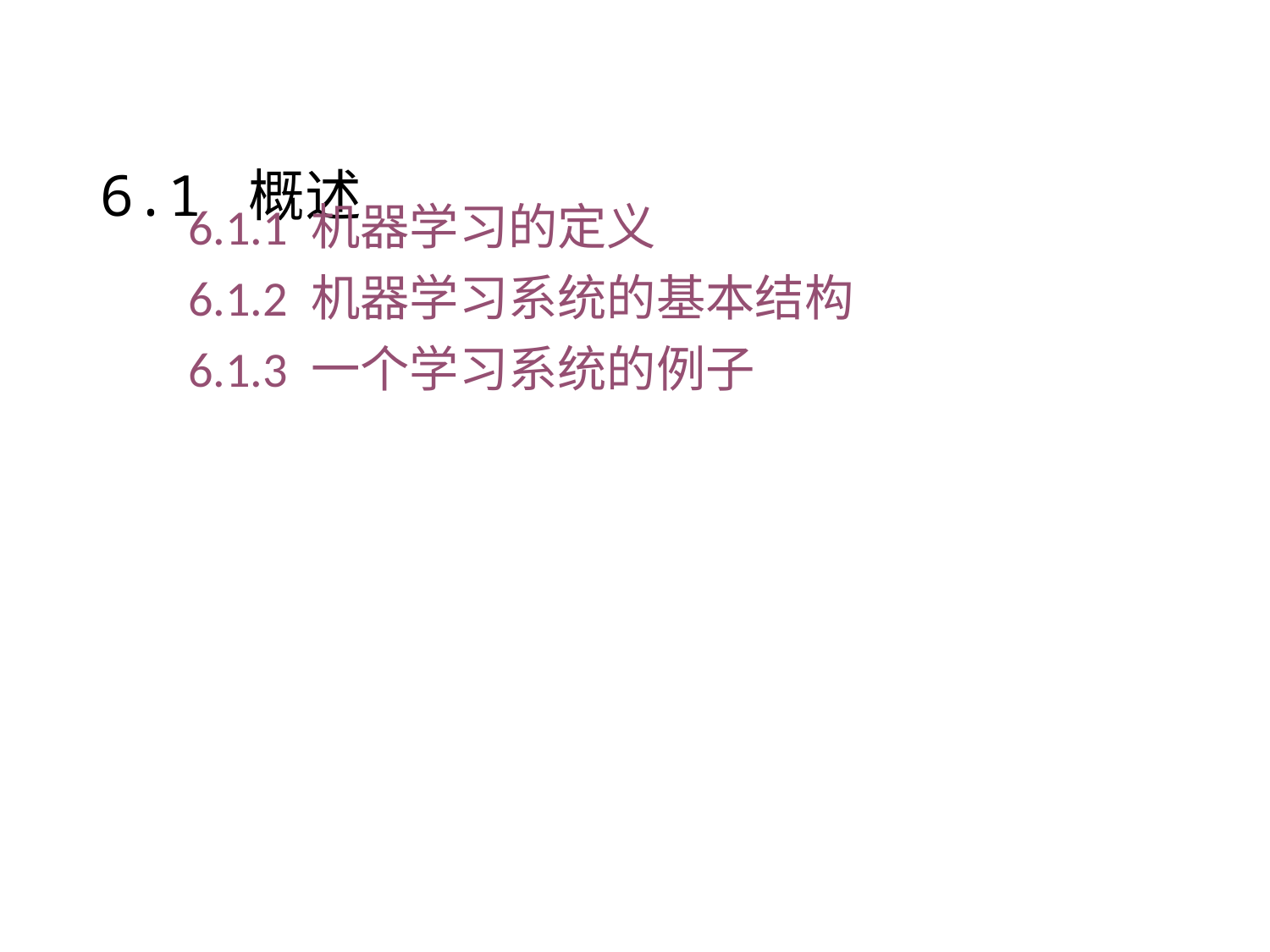

# 6.1 概述
6.1.1 机器学习的定义
6.1.2 机器学习系统的基本结构
6.1.3 一个学习系统的例子